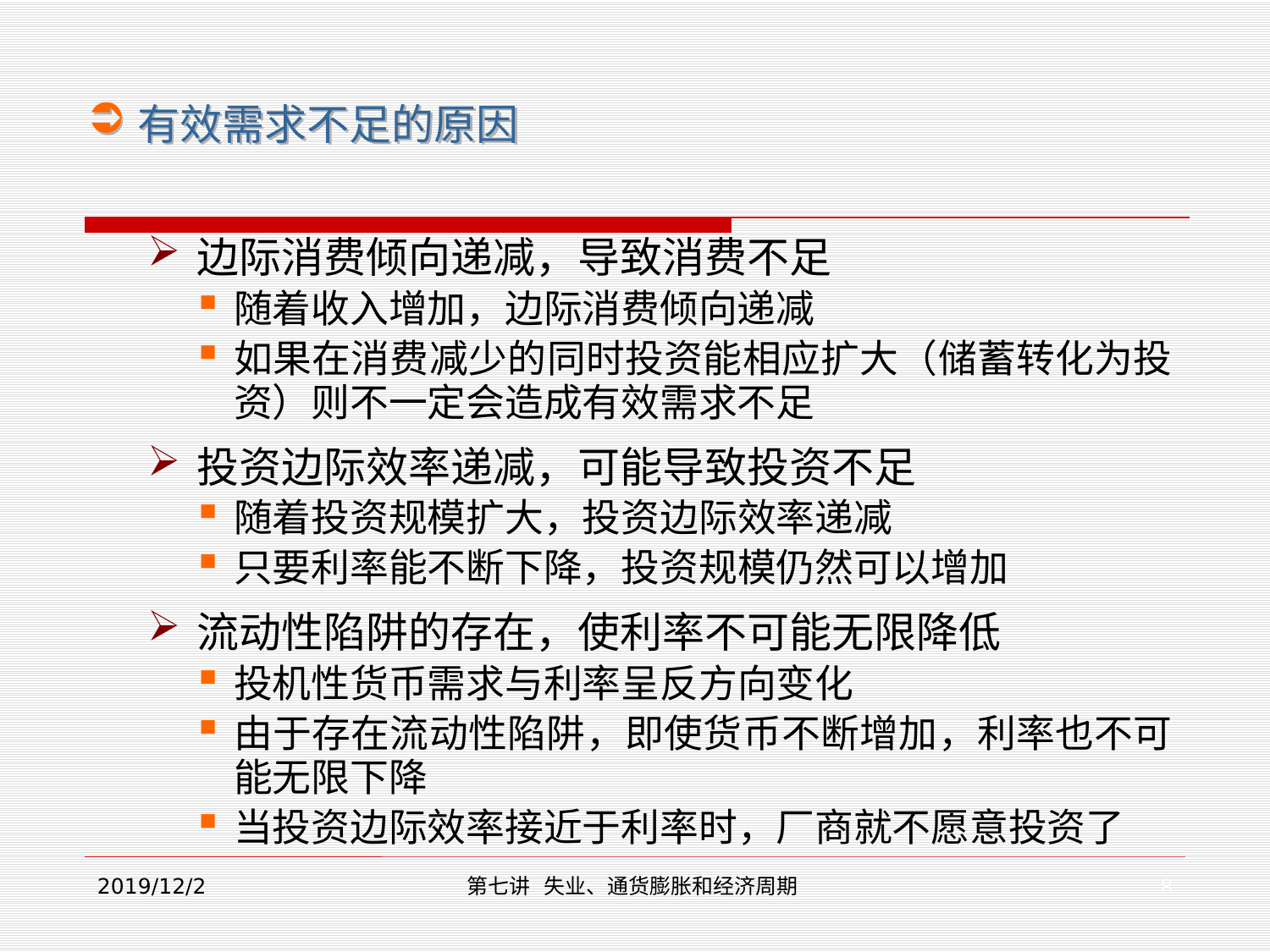

有效需求不足的原因
边际消费倾向递减，导致消费不足
随着收入增加，边际消费倾向递减
如果在消费减少的同时投资能相应扩大（储蓄转化为投资）则不一定会造成有效需求不足
投资边际效率递减，可能导致投资不足
随着投资规模扩大，投资边际效率递减
只要利率能不断下降，投资规模仍然可以增加
流动性陷阱的存在，使利率不可能无限降低
投机性货币需求与利率呈反方向变化
由于存在流动性陷阱，即使货币不断增加，利率也不可能无限下降
当投资边际效率接近于利率时，厂商就不愿意投资了
8
2019/12/2
第七讲   失业、通货膨胀和经济周期